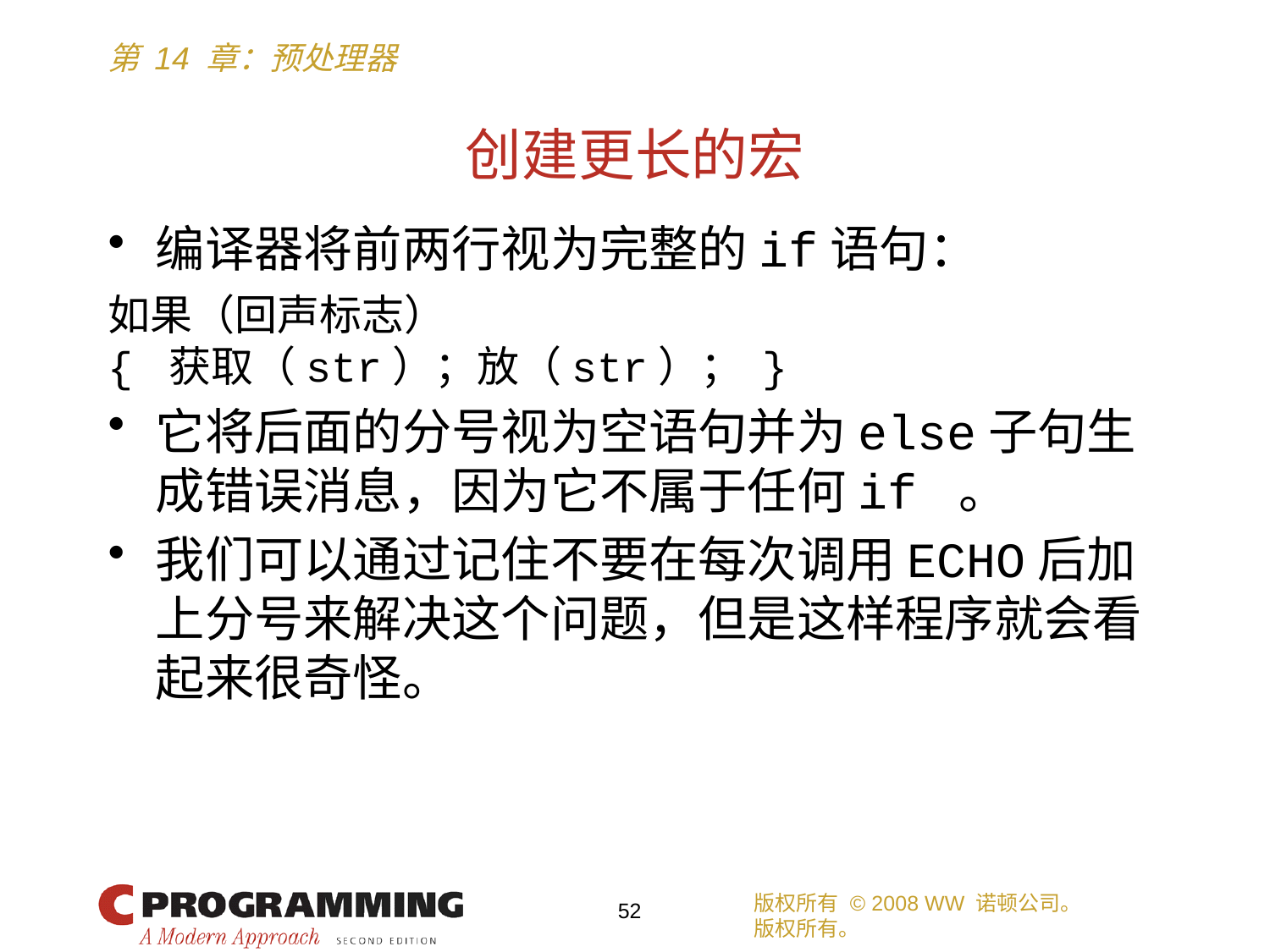

# 创建更长的宏
编译器将前两行视为完整的if语句：
如果（回声标志）
{ 获取（str）；放（str）； }
它将后面的分号视为空语句并为else子句生成错误消息，因为它不属于任何if 。
我们可以通过记住不要在每次调用ECHO后加上分号来解决这个问题，但是这样程序就会看起来很奇怪。
版权所有 © 2008 WW 诺顿公司。
版权所有。
52